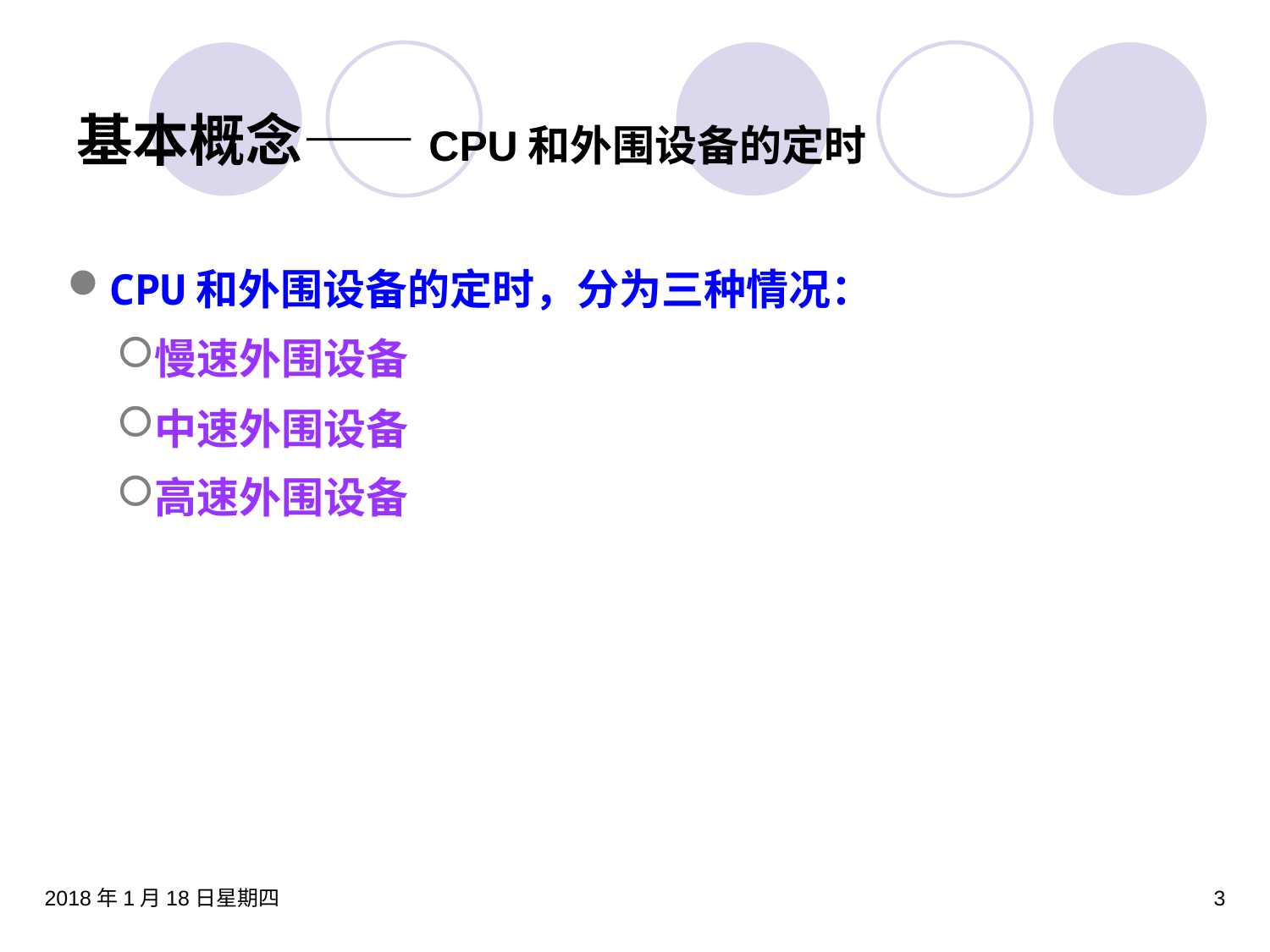

# 基本概念——CPU和外围设备的定时
CPU和外围设备的定时，分为三种情况：
慢速外围设备
中速外围设备
高速外围设备
2018年1月18日星期四
3